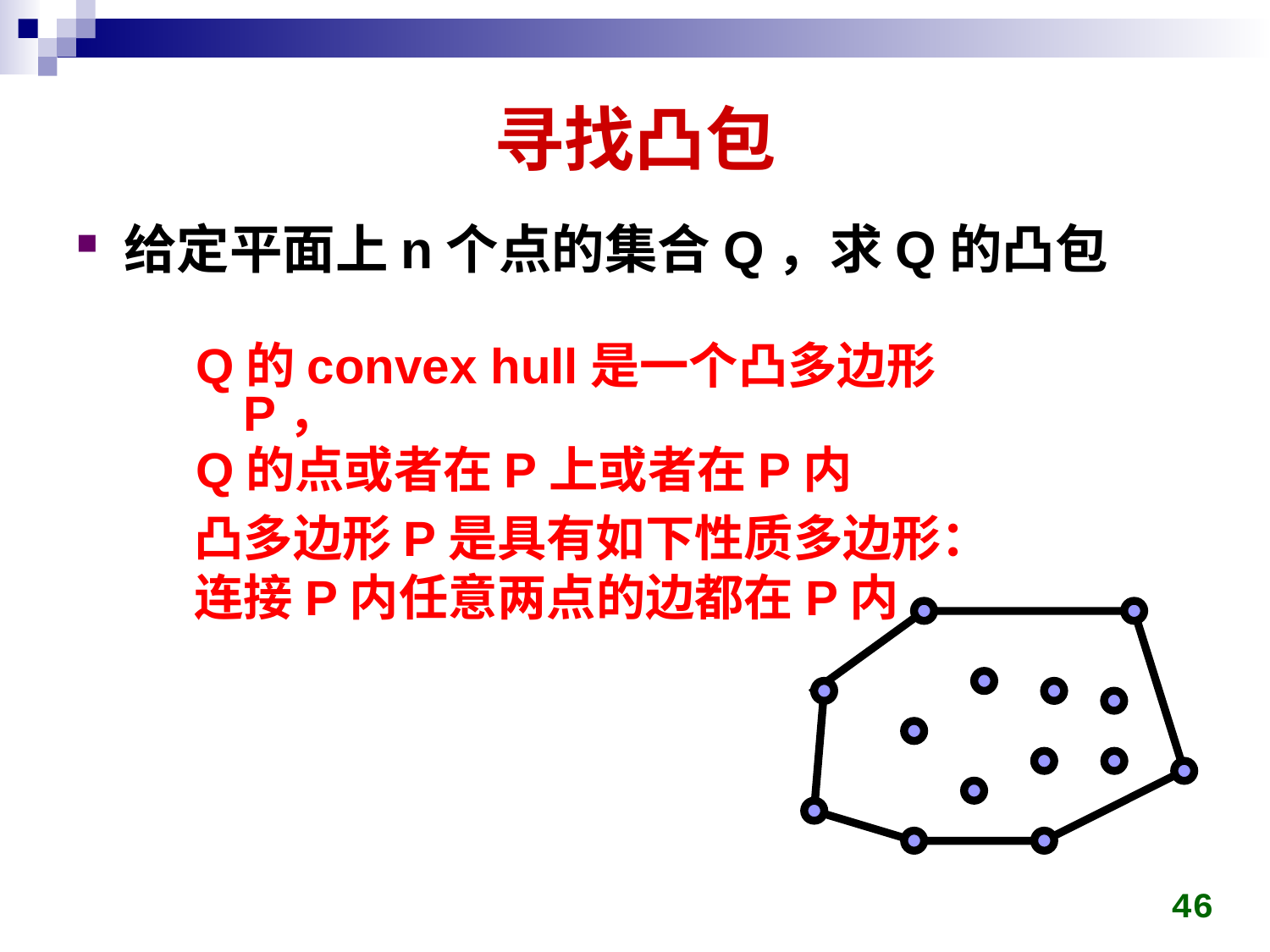

# 寻找凸包
给定平面上n个点的集合Q，求Q的凸包
Q的convex hull是一个凸多边形P，
Q的点或者在P上或者在P内
凸多边形P是具有如下性质多边形：
连接P内任意两点的边都在P内

46